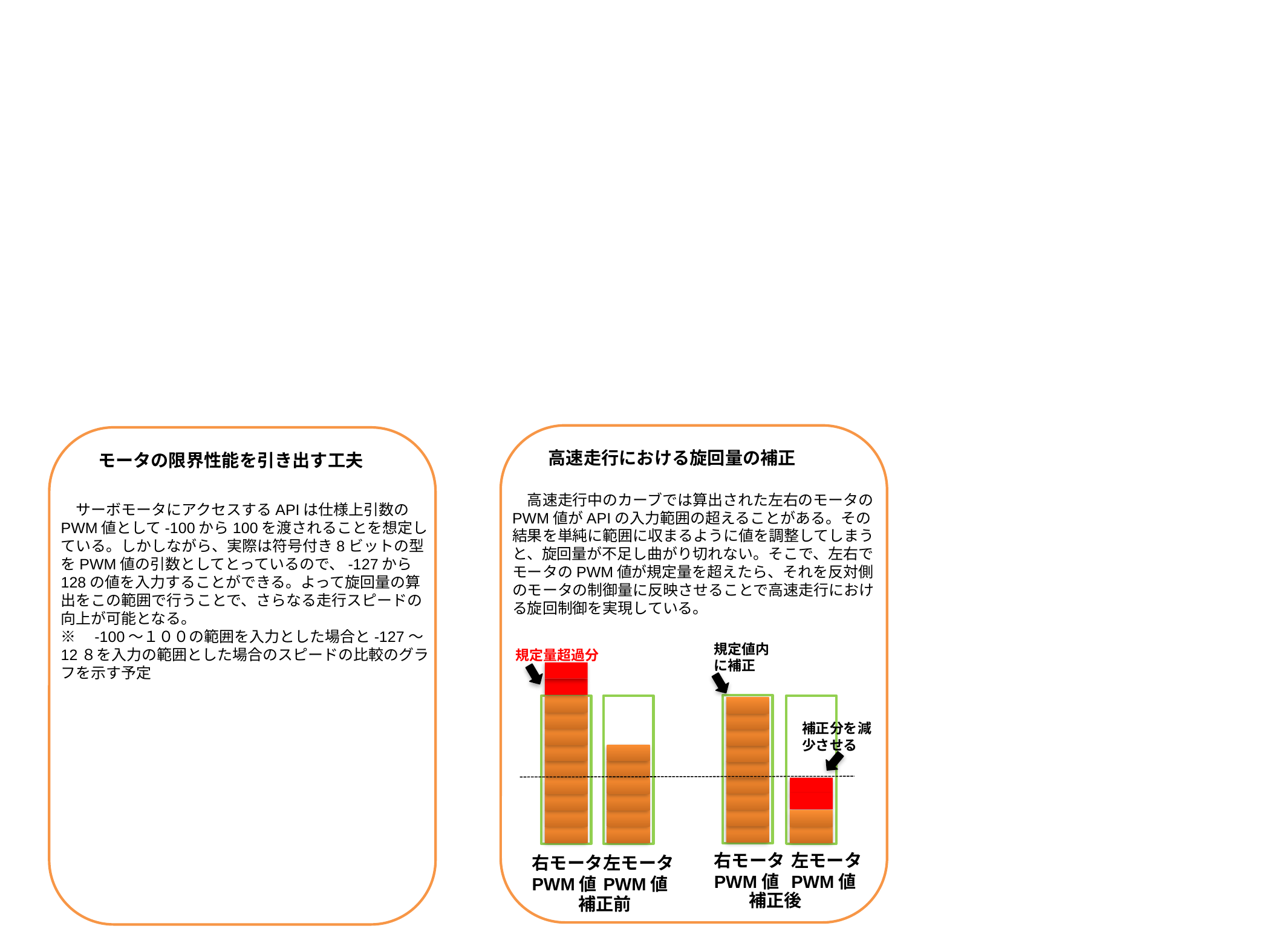

高速走行における旋回量の補正
モータの限界性能を引き出す工夫
　高速走行中のカーブでは算出された左右のモータのPWM値がAPIの入力範囲の超えることがある。その結果を単純に範囲に収まるように値を調整してしまうと、旋回量が不足し曲がり切れない。そこで、左右でモータのPWM値が規定量を超えたら、それを反対側のモータの制御量に反映させることで高速走行における旋回制御を実現している。
　サーボモータにアクセスするAPIは仕様上引数のPWM値として-100から100を渡されることを想定している。しかしながら、実際は符号付き8ビットの型をPWM値の引数としてとっているので、-127から128の値を入力することができる。よって旋回量の算出をこの範囲で行うことで、さらなる走行スピードの向上が可能となる。
※　-100～１００の範囲を入力とした場合と-127～12８を入力の範囲とした場合のスピードの比較のグラフを示す予定
規定値内に補正
規定量超過分

補正分を減少させる

右モータ
PWM値
左モータ
PWM値
左モータ
PWM値
右モータ
PWM値
補正後
補正前